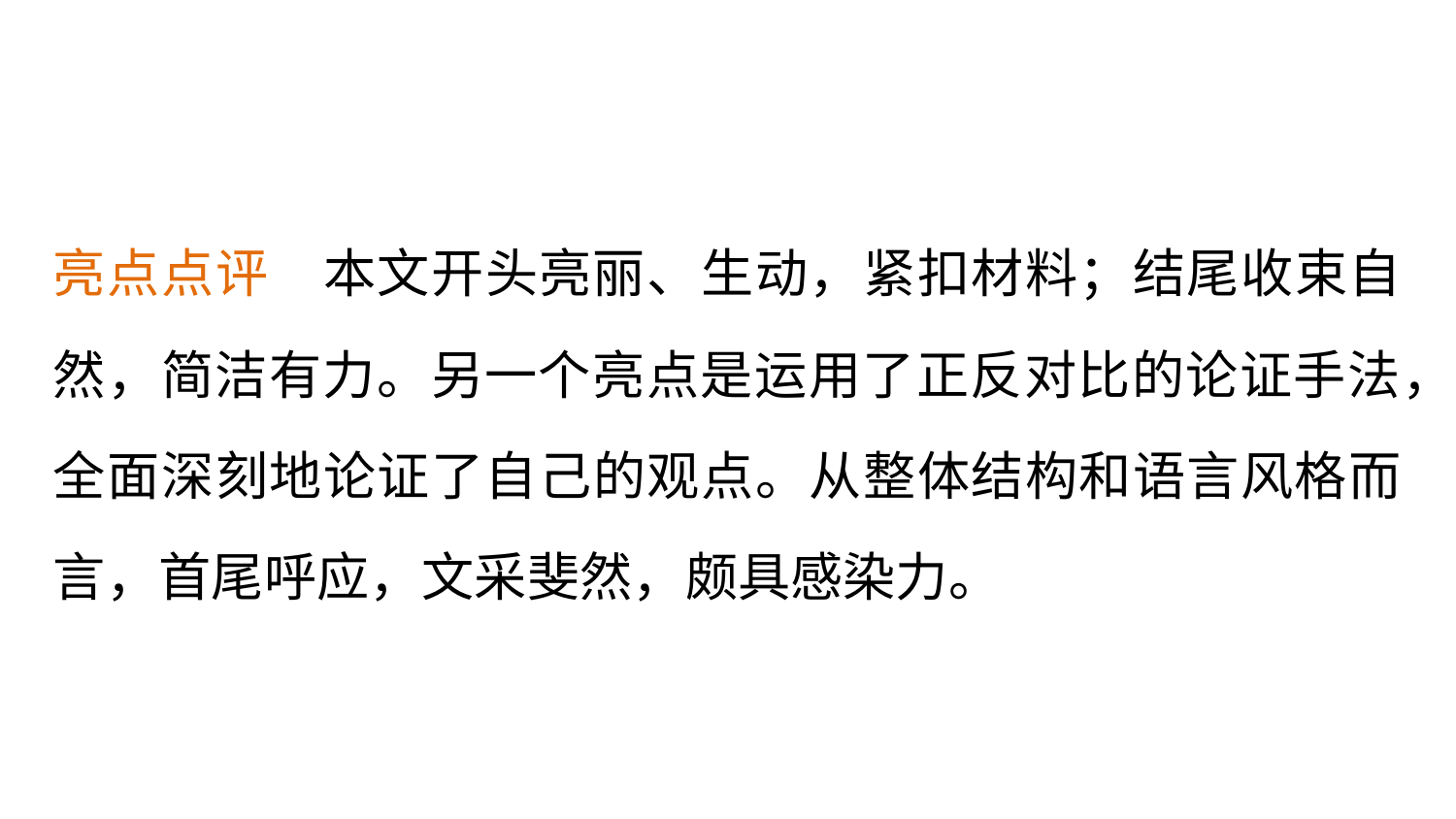

亮点点评　本文开头亮丽、生动，紧扣材料；结尾收束自然，简洁有力。另一个亮点是运用了正反对比的论证手法，全面深刻地论证了自己的观点。从整体结构和语言风格而言，首尾呼应，文采斐然，颇具感染力。